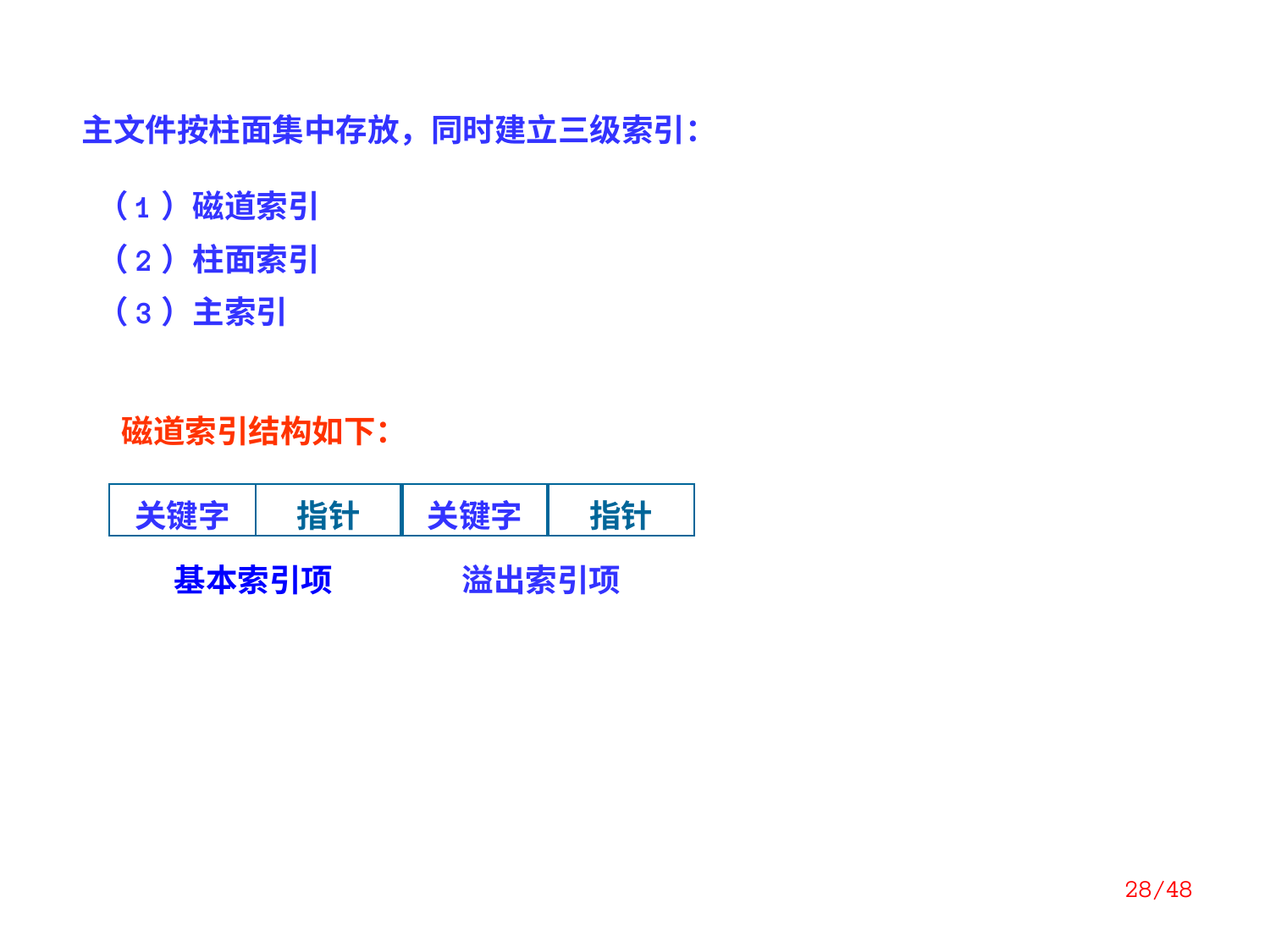

主文件按柱面集中存放，同时建立三级索引：
 （1）磁道索引
 （2）柱面索引
 （3）主索引
磁道索引结构如下：
| 关键字 | 指针 | 关键字 | 指针 |
| --- | --- | --- | --- |
基本索引项
溢出索引项
28/48